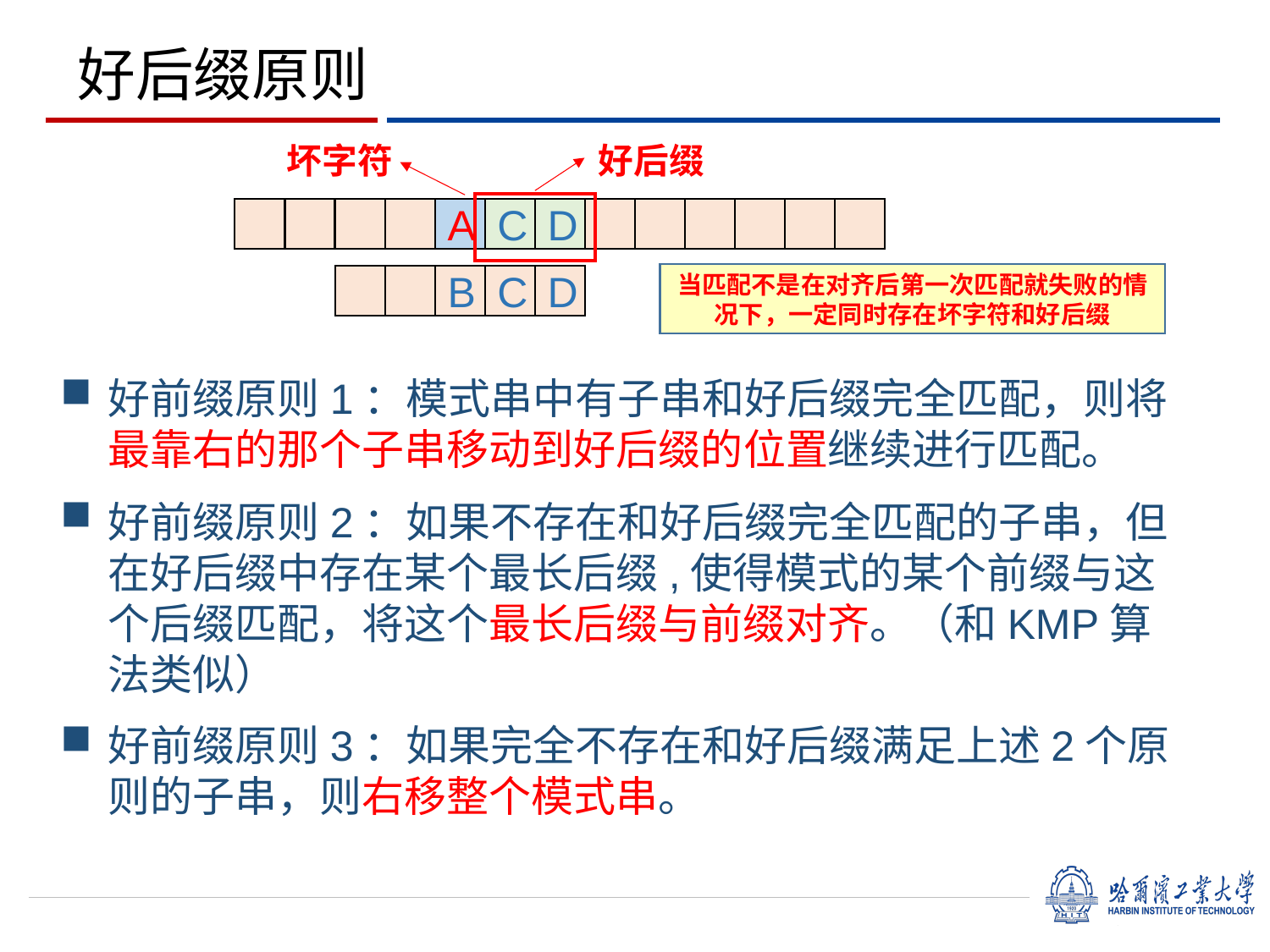

好后缀原则
好后缀
坏字符

A
C
D

当匹配不是在对齐后第一次匹配就失败的情况下，一定同时存在坏字符和好后缀

B
C
D
好前缀原则1：模式串中有子串和好后缀完全匹配，则将最靠右的那个子串移动到好后缀的位置继续进行匹配。
好前缀原则2：如果不存在和好后缀完全匹配的子串，但在好后缀中存在某个最长后缀,使得模式的某个前缀与这个后缀匹配，将这个最长后缀与前缀对齐。（和KMP算法类似）
好前缀原则3：如果完全不存在和好后缀满足上述2个原则的子串，则右移整个模式串。